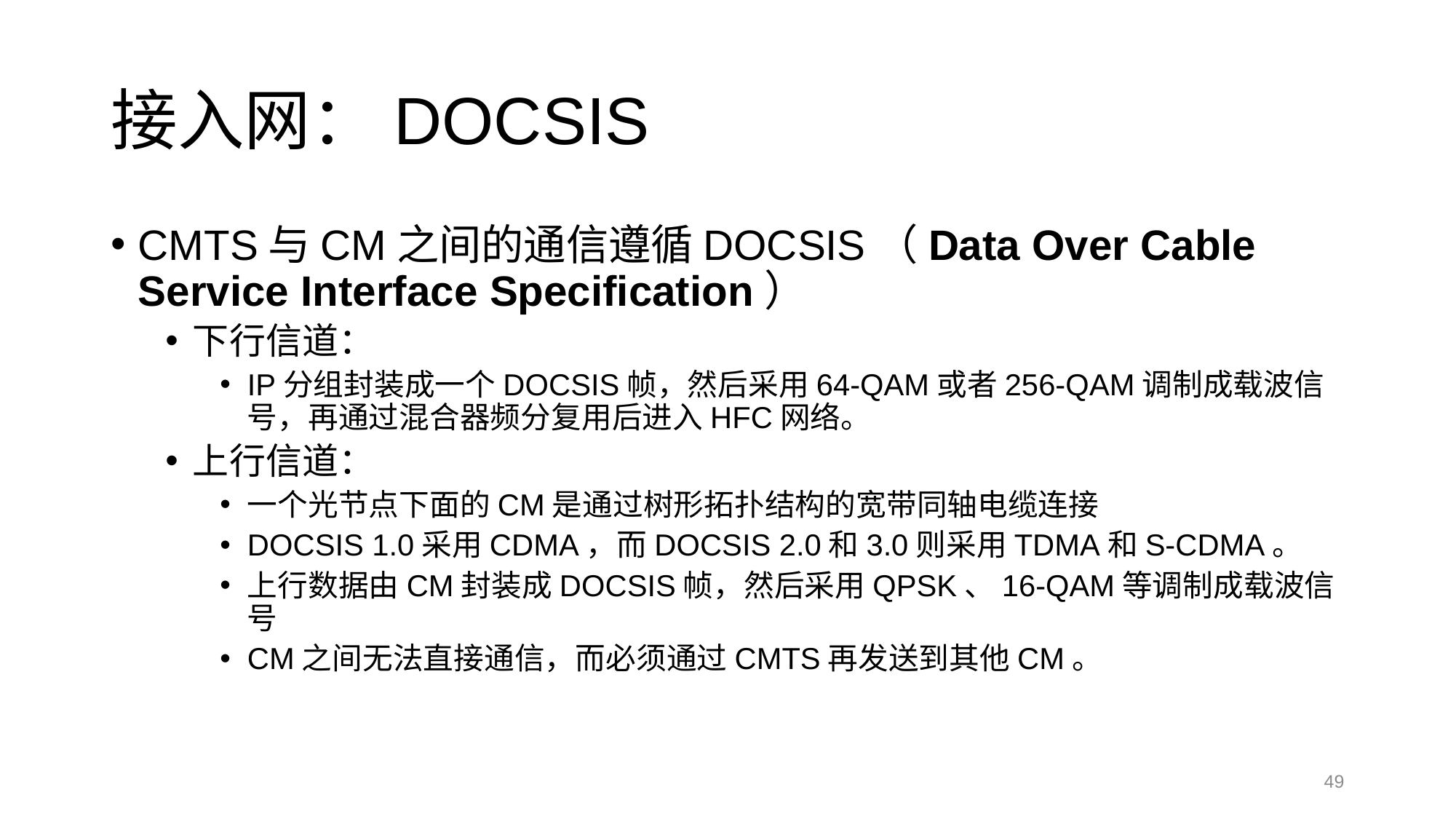

# 接入网：DOCSIS
CMTS与CM之间的通信遵循DOCSIS（Data Over Cable Service Interface Specification）
下行信道：
IP分组封装成一个DOCSIS帧，然后采用64-QAM或者256-QAM调制成载波信号，再通过混合器频分复用后进入HFC网络。
上行信道：
一个光节点下面的CM是通过树形拓扑结构的宽带同轴电缆连接
DOCSIS 1.0采用CDMA，而DOCSIS 2.0和3.0则采用TDMA和S-CDMA。
上行数据由CM封装成DOCSIS帧，然后采用QPSK、16-QAM等调制成载波信号
CM之间无法直接通信，而必须通过CMTS再发送到其他CM。

49